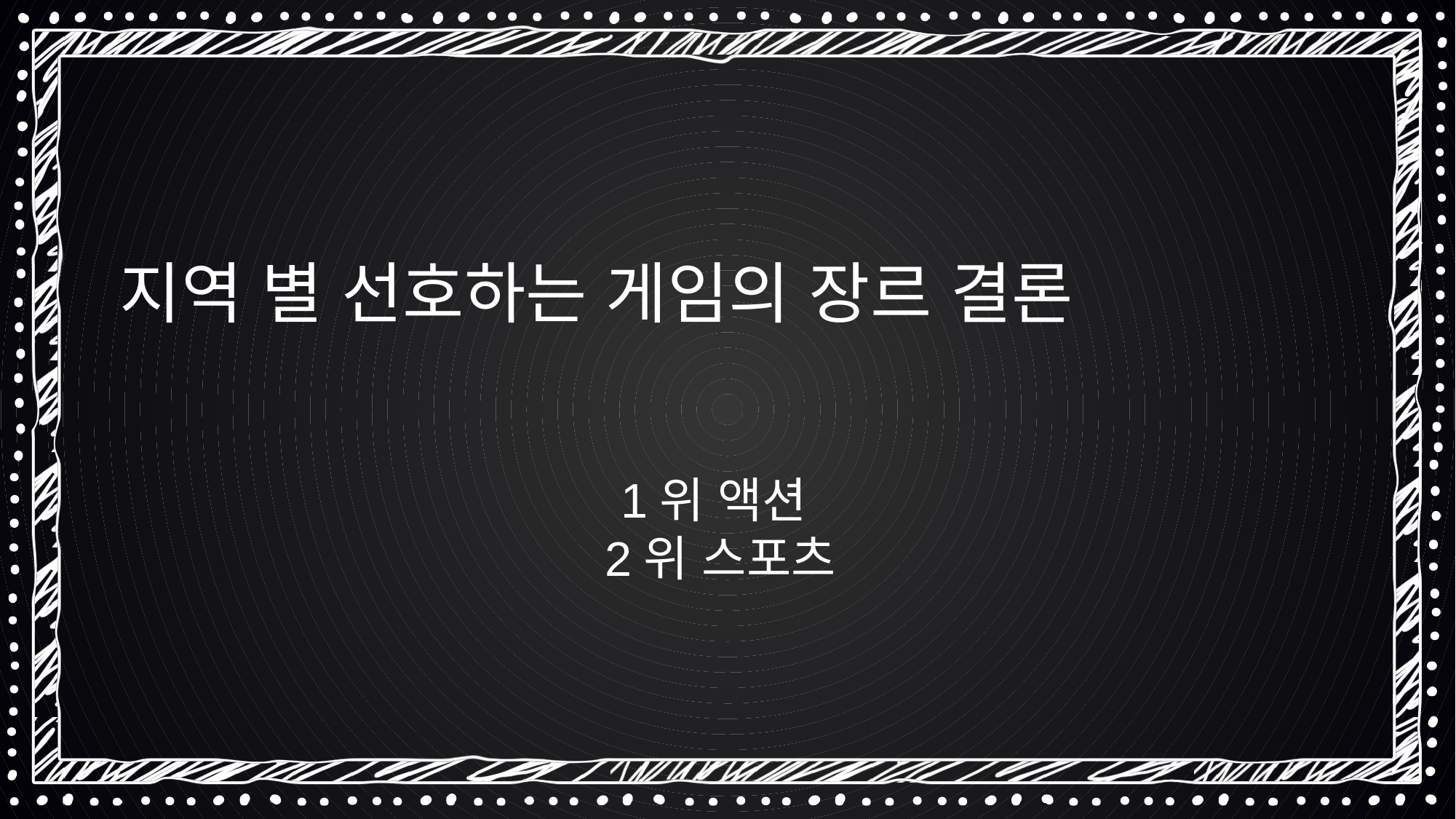

# 지역 별 선호하는 게임의 장르 결론
1위 액션
2위 스포츠